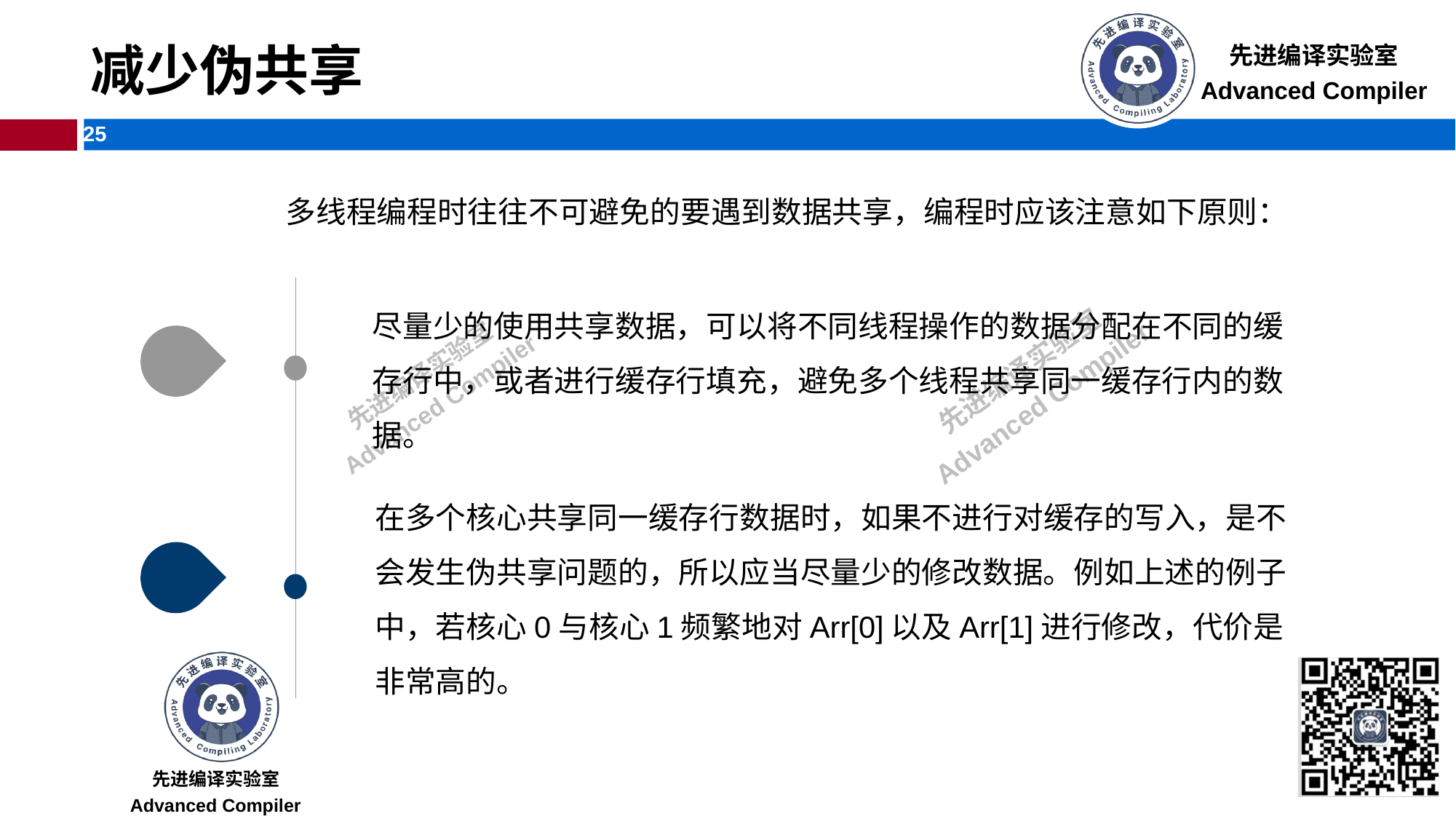

# 减少伪共享
       多线程编程时往往不可避免的要遇到数据共享，编程时应该注意如下原则：

尽量少的使用共享数据，可以将不同线程操作的数据分配在不同的缓存行中，或者进行缓存行填充，避免多个线程共享同一缓存行内的数据。

在多个核心共享同一缓存行数据时，如果不进行对缓存的写入，是不会发生伪共享问题的，所以应当尽量少的修改数据。例如上述的例子中，若核心0与核心1频繁地对Arr[0]以及Arr[1]进行修改，代价是非常高的。